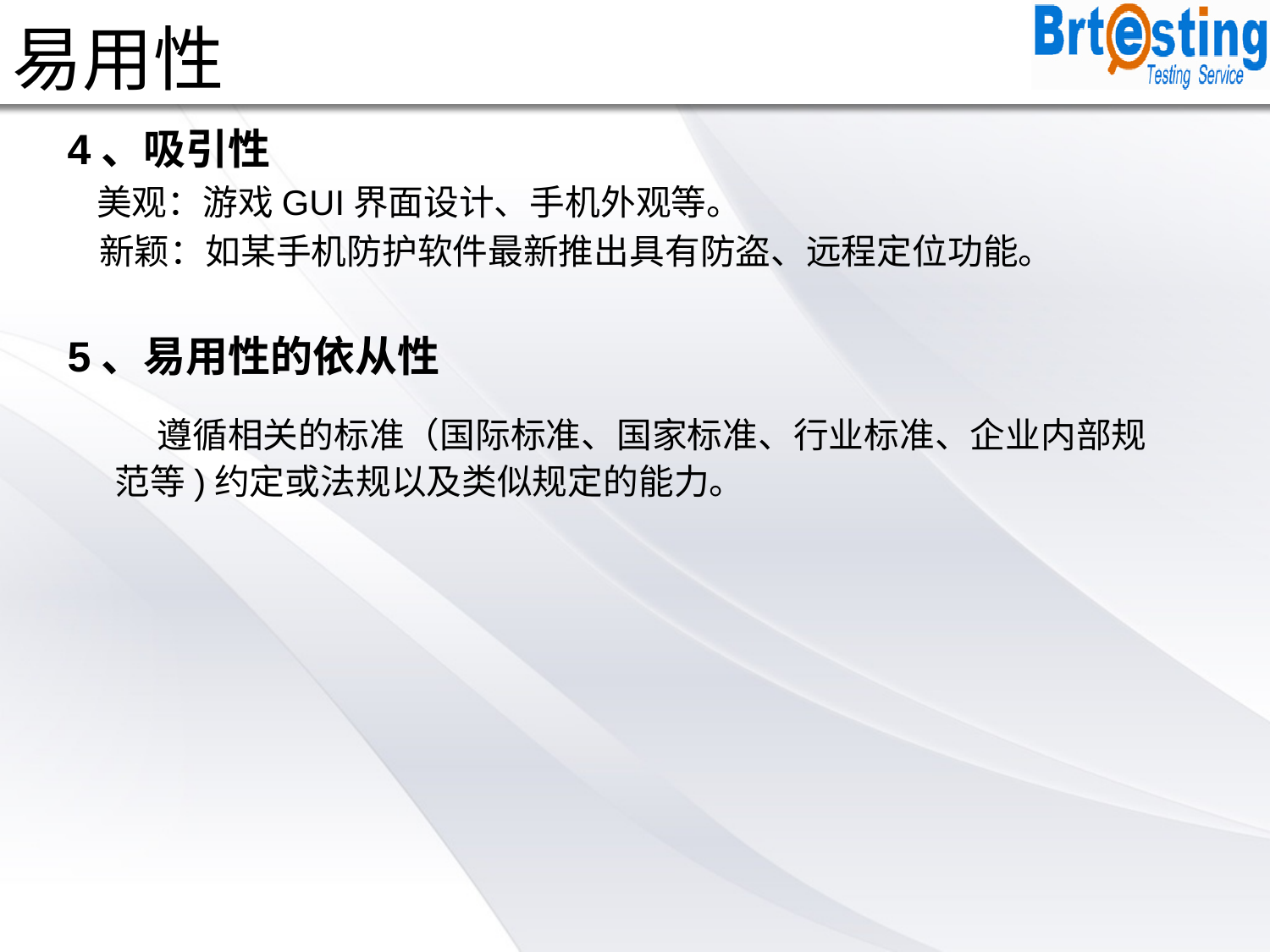

易用性
4、吸引性
   美观：游戏GUI界面设计、手机外观等。
   新颖：如某手机防护软件最新推出具有防盗、远程定位功能。

5、易用性的依从性
      遵循相关的标准（国际标准、国家标准、行业标准、企业内部规范等)约定或法规以及类似规定的能力。